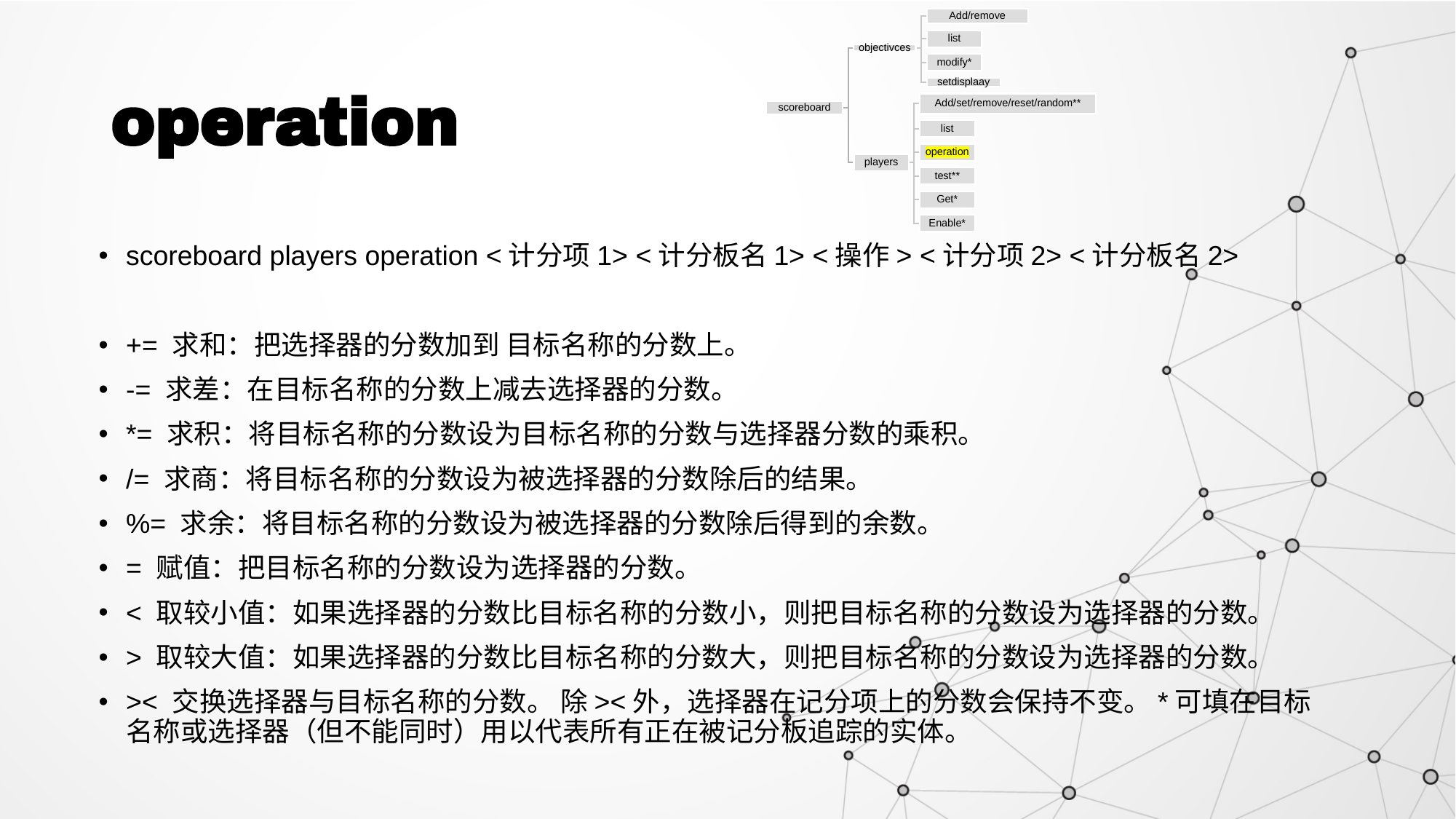

scoreboard
objectivces
Add/remove
list
modify*
setdisplaay
players
Add/set/remove/reset/random**
list
operation
test**
Get*
Enable*
# operation
scoreboard players operation <计分项1> <计分板名1> <操作> <计分项2> <计分板名2>

+= 求和：把选择器的分数加到 目标名称的分数上。
-= 求差：在目标名称的分数上减去选择器的分数。
*= 求积：将目标名称的分数设为目标名称的分数与选择器分数的乘积。
/= 求商：将目标名称的分数设为被选择器的分数除后的结果。
%= 求余：将目标名称的分数设为被选择器的分数除后得到的余数。
= 赋值：把目标名称的分数设为选择器的分数。
< 取较小值：如果选择器的分数比目标名称的分数小，则把目标名称的分数设为选择器的分数。
> 取较大值：如果选择器的分数比目标名称的分数大，则把目标名称的分数设为选择器的分数。
>< 交换选择器与目标名称的分数。 除><外，选择器在记分项上的分数会保持不变。*可填在目标名称或选择器（但不能同时）用以代表所有正在被记分板追踪的实体。